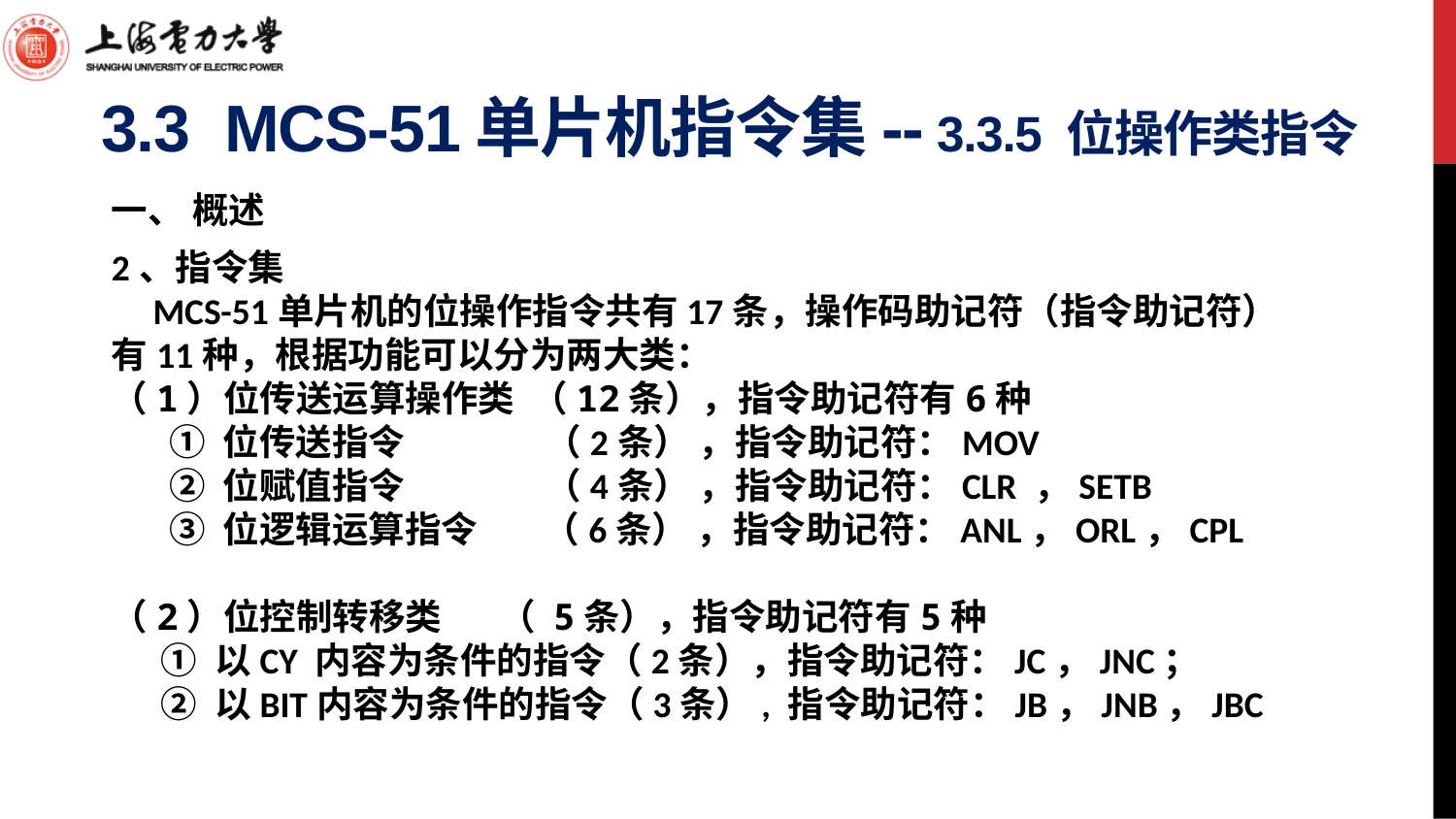

# 3.3  MCS-51单片机指令集-- 3.3.5 位操作类指令
一、 概述

2、指令集
     MCS-51单片机的位操作指令共有17条，操作码助记符（指令助记符）有11种，根据功能可以分为两大类：
（1）位传送运算操作类  （12条），指令助记符有6种
       ① 位传送指令                 （2条） ，指令助记符：MOV
       ② 位赋值指令                 （4条） ，指令助记符：CLR ，SETB
       ③ 位逻辑运算指令        （6条） ，指令助记符：ANL，ORL，CPL

（2）位控制转移类       （ 5条），指令助记符有5种
      ① 以CY 内容为条件的指令（2条），指令助记符：JC，JNC；
      ② 以BIT内容为条件的指令（3条）, 指令助记符：JB，JNB，JBC